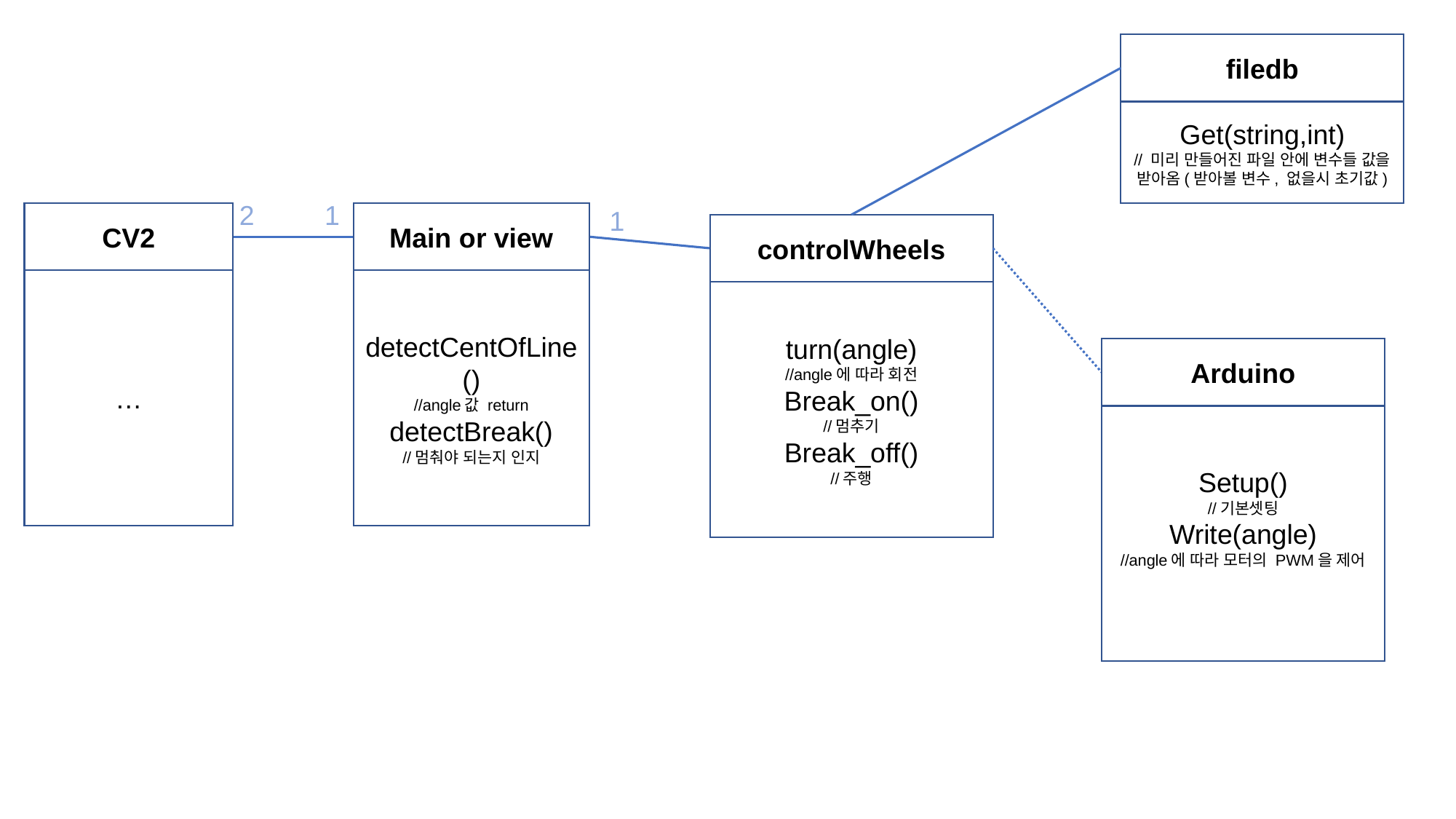

filedb
Get(string,int)
// 미리 만들어진 파일 안에 변수들 값을 받아옴(받아볼 변수, 없을시 초기값)
2
1
1
CV2
…
Main or view
detectCentOfLine()
//angle값 return
detectBreak()
//멈춰야 되는지 인지
controlWheels
turn(angle)
//angle에 따라 회전
Break_on()
//멈추기
Break_off()
//주행
Arduino
Setup()
//기본셋팅
Write(angle)
//angle에 따라 모터의 PWM을 제어